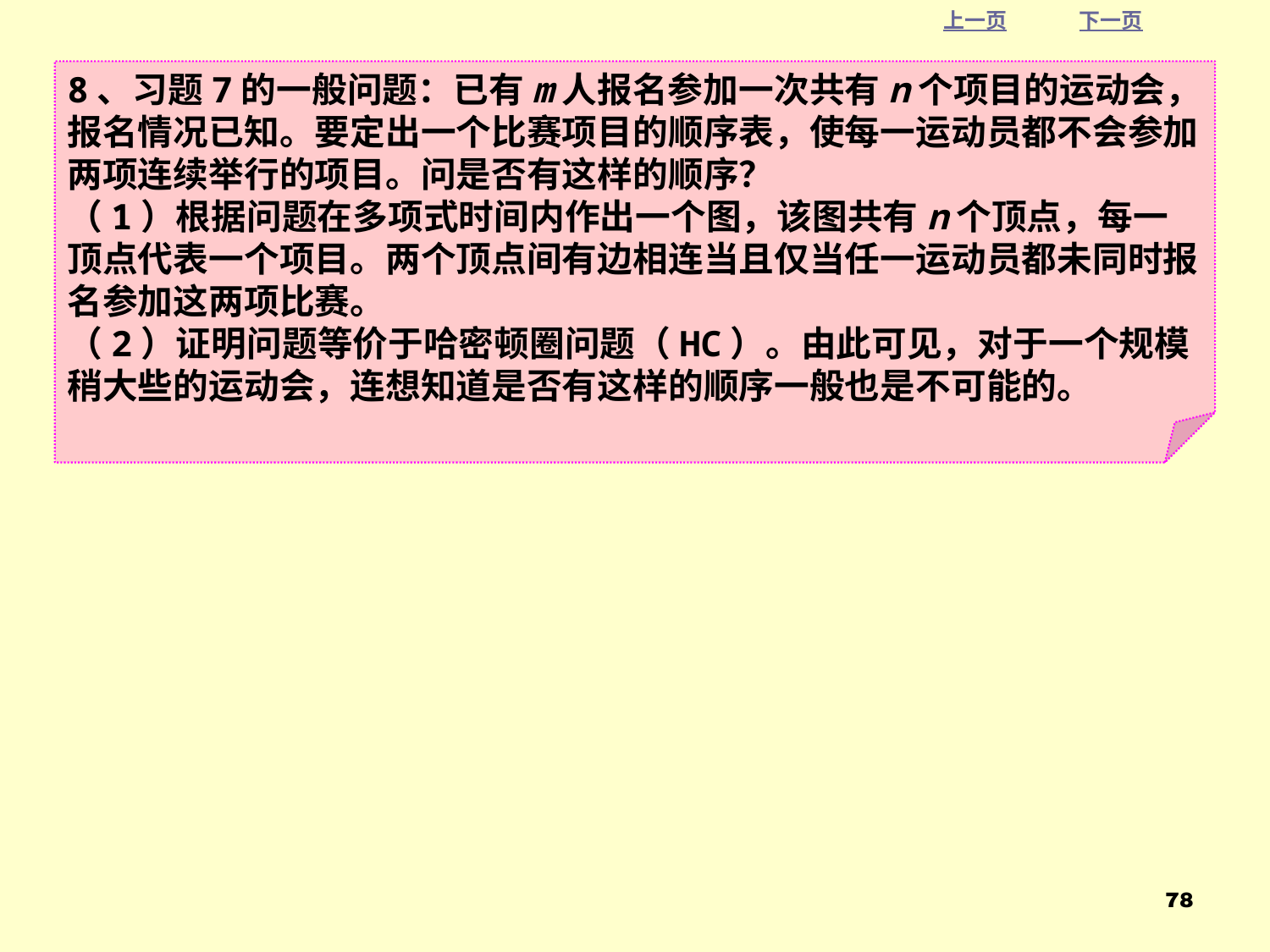

8、习题7的一般问题：已有m人报名参加一次共有n个项目的运动会，报名情况已知。要定出一个比赛项目的顺序表，使每一运动员都不会参加两项连续举行的项目。问是否有这样的顺序？
（1）根据问题在多项式时间内作出一个图，该图共有n个顶点，每一顶点代表一个项目。两个顶点间有边相连当且仅当任一运动员都未同时报名参加这两项比赛。
（2）证明问题等价于哈密顿圈问题（HC）。由此可见，对于一个规模稍大些的运动会，连想知道是否有这样的顺序一般也是不可能的。
78